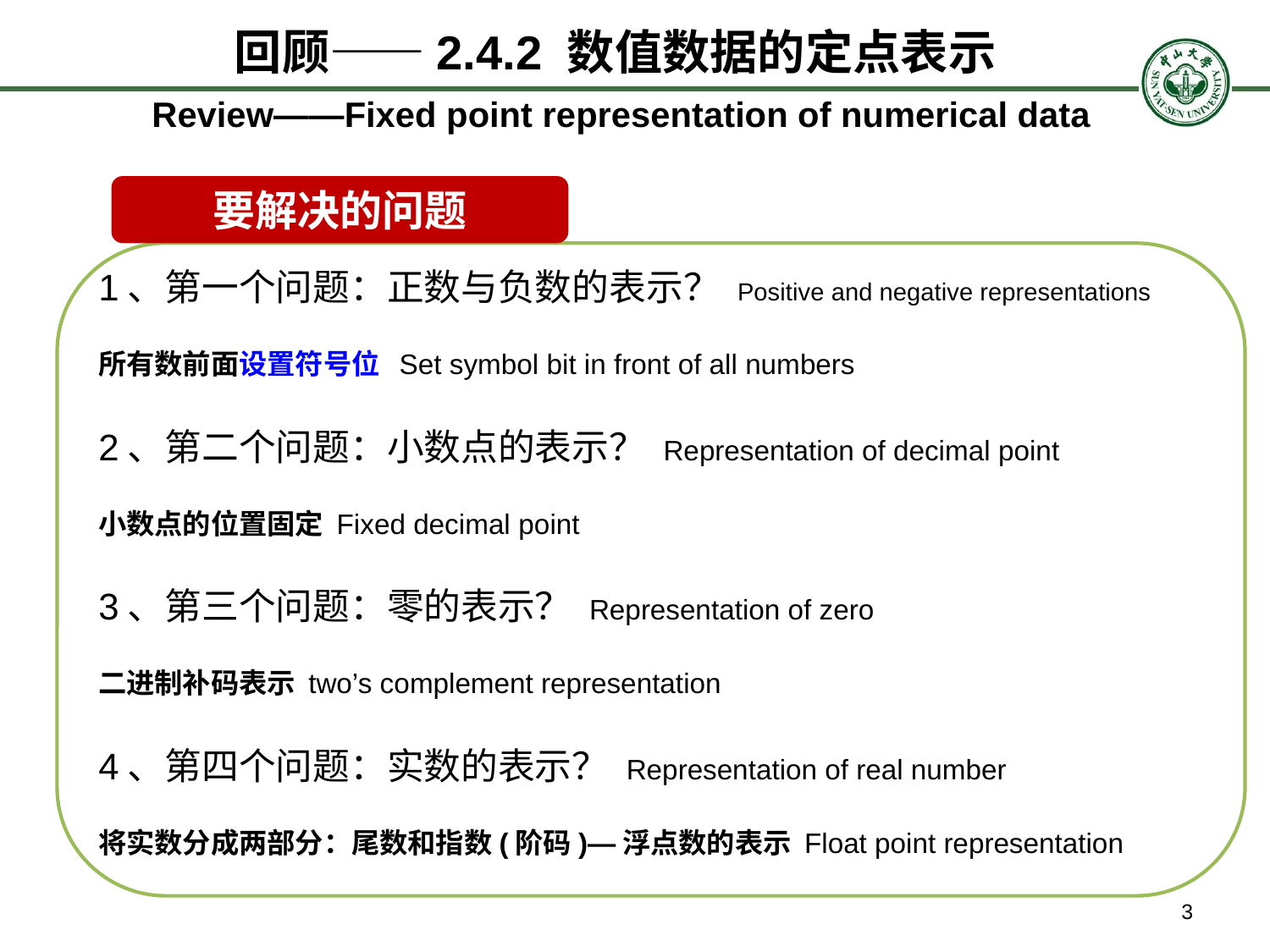

# 回顾——2.4.2 数值数据的定点表示 Review——Fixed point representation of numerical data
要解决的问题
1、第一个问题：正数与负数的表示？ Positive and negative representations
所有数前面设置符号位  Set symbol bit in front of all numbers
2、第二个问题：小数点的表示？ Representation of decimal point
小数点的位置固定 Fixed decimal point
3、第三个问题：零的表示？ Representation of zero
二进制补码表示 two’s complement representation
4、第四个问题：实数的表示？ Representation of real number
将实数分成两部分：尾数和指数(阶码)—浮点数的表示 Float point representation